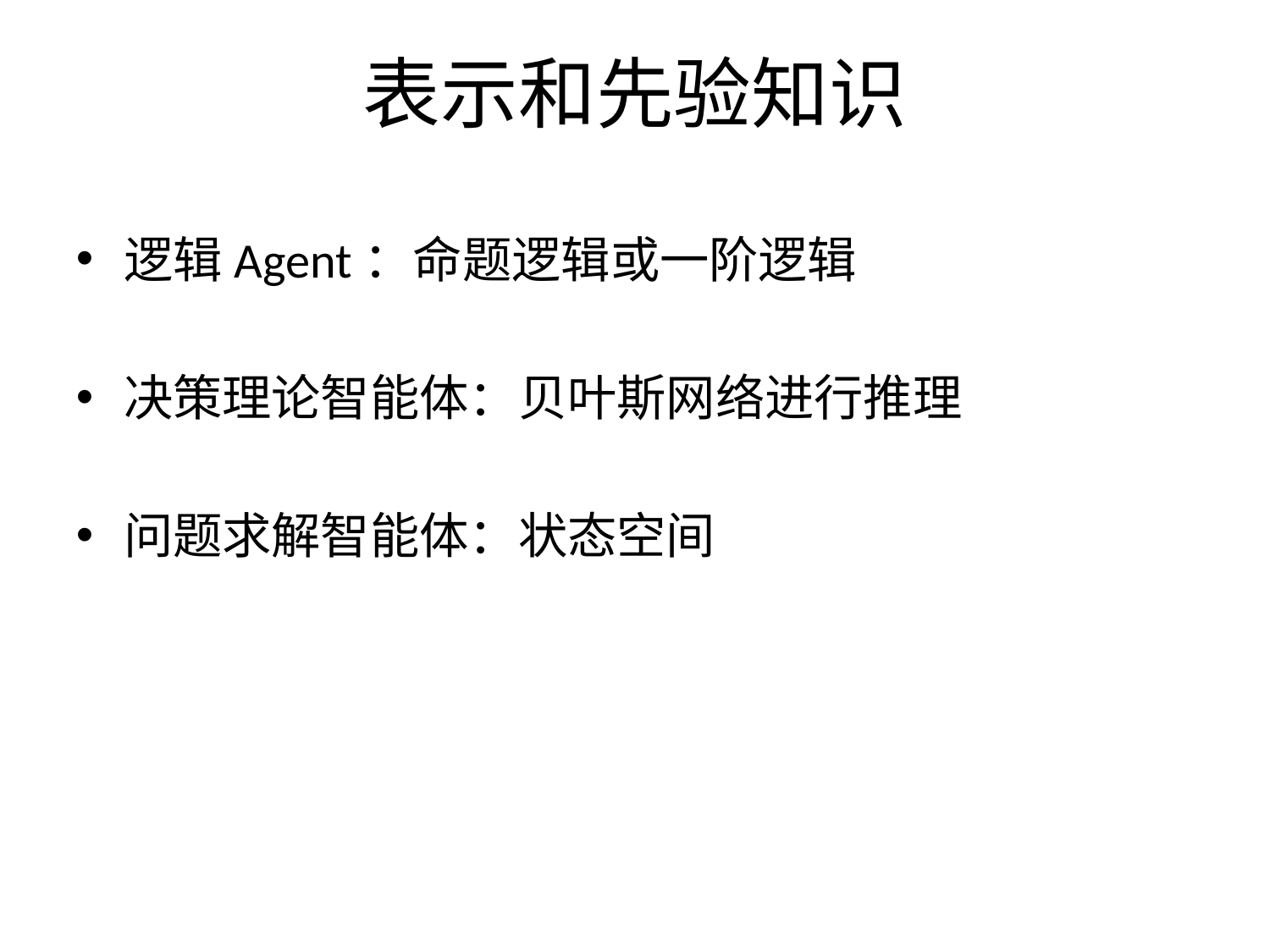

表示和先验知识
逻辑Agent：命题逻辑或一阶逻辑

决策理论智能体：贝叶斯网络进行推理

问题求解智能体：状态空间